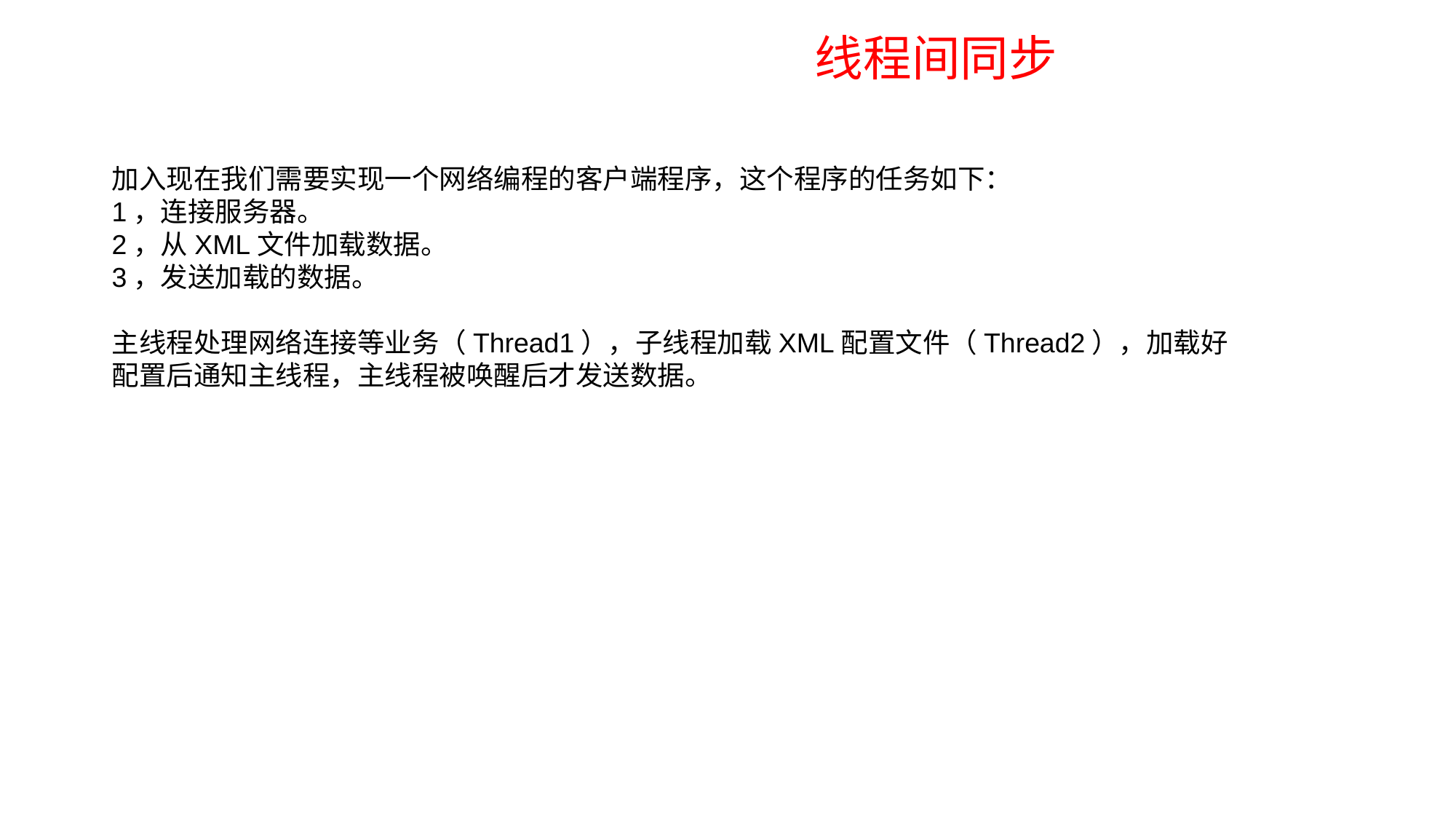

线程间同步
加入现在我们需要实现一个网络编程的客户端程序，这个程序的任务如下：
1，连接服务器。
2，从XML文件加载数据。
3，发送加载的数据。

主线程处理网络连接等业务（Thread1），子线程加载XML配置文件（Thread2），加载好配置后通知主线程，主线程被唤醒后才发送数据。